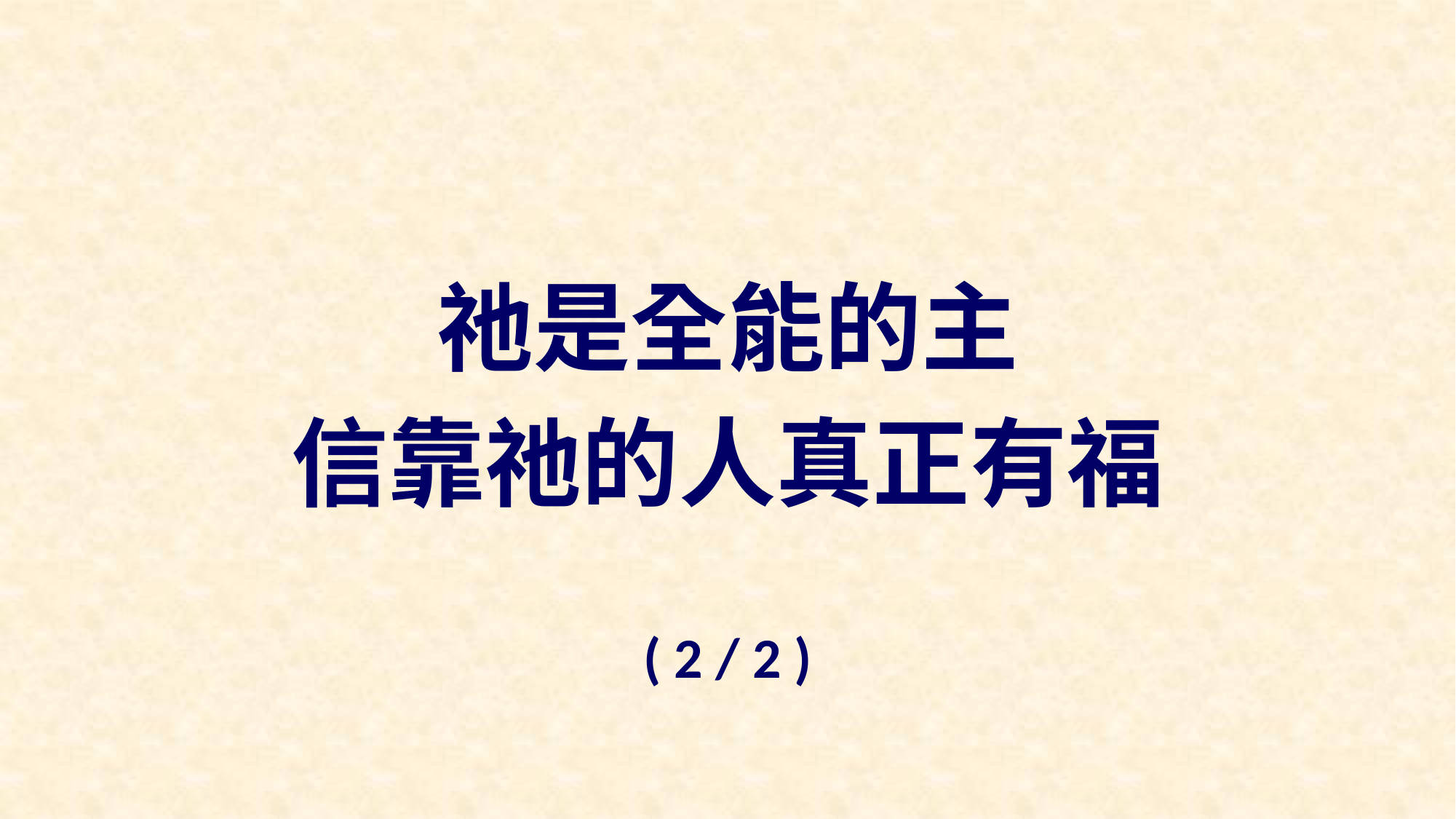

祂是全能的主
信靠祂的人真正有福
( 2 / 2 )